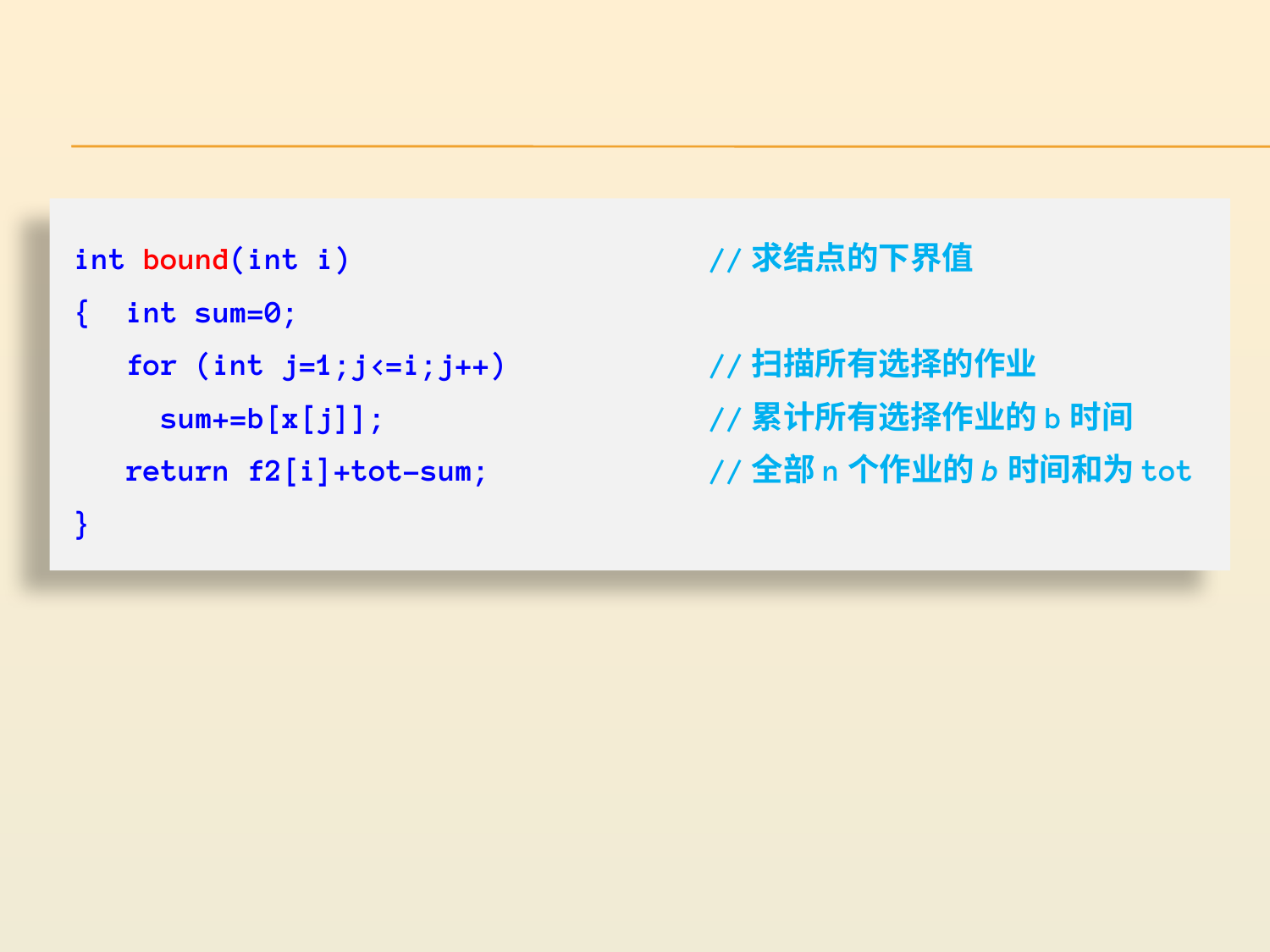

int bound(int i)			//求结点的下界值
{  int sum=0;
   for (int j=1;j<=i;j++)		//扫描所有选择的作业
     sum+=b[x[j]];			//累计所有选择作业的b时间
   return f2[i]+tot-sum;		//全部n个作业的b时间和为tot
}